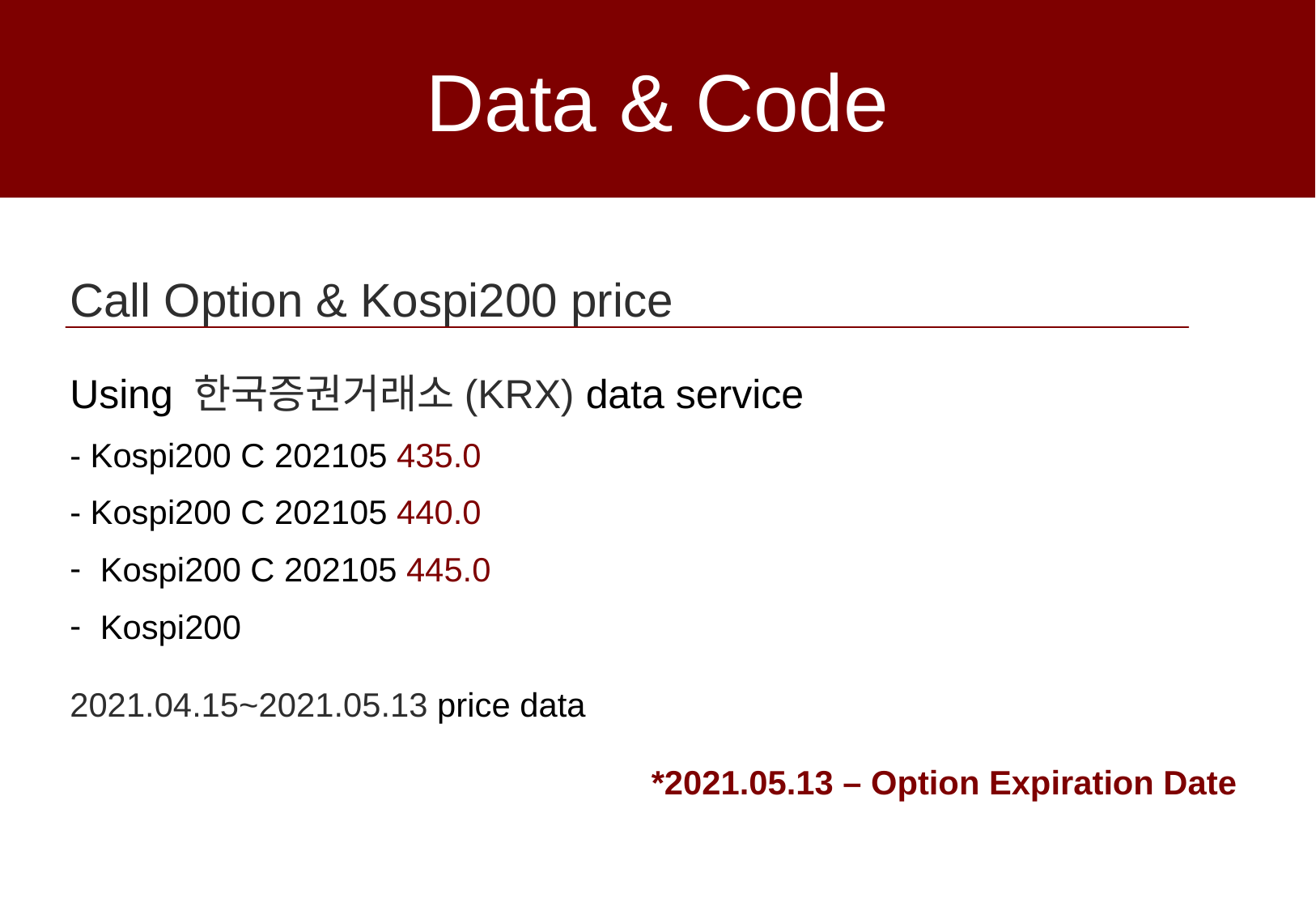

Data & Code
Call Option & Kospi200 price
Using 한국증권거래소(KRX) data service
- Kospi200 C 202105 435.0
- Kospi200 C 202105 440.0
Kospi200 C 202105 445.0
Kospi200
2021.04.15~2021.05.13 price data
*2021.05.13 – Option Expiration Date